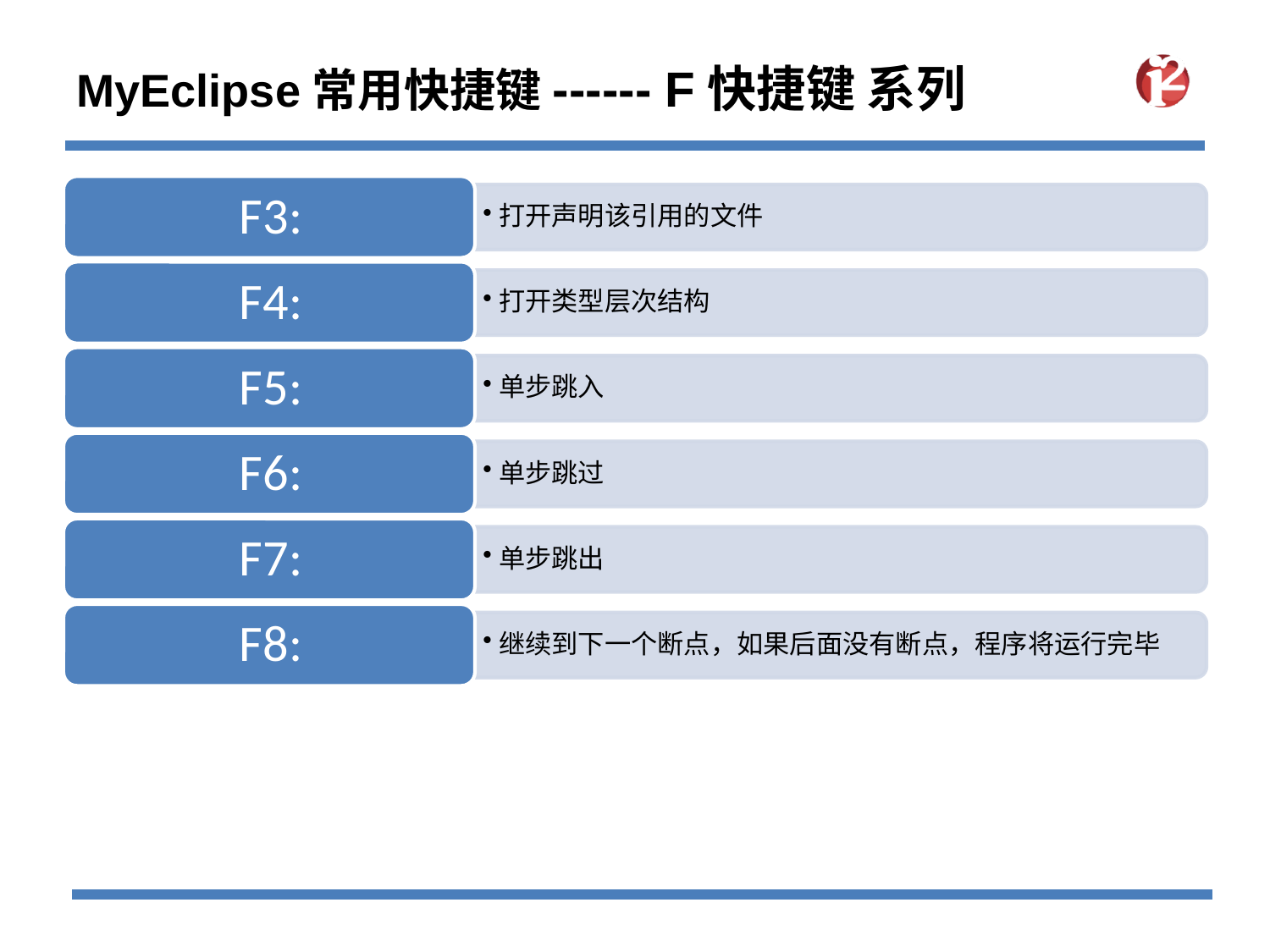

# MyEclipse常用快捷键------ F快捷键 系列
打开声明该引用的文件
F3:
打开类型层次结构
F4:
单步跳入
F5:
单步跳过
F6:
单步跳出
F7:
继续到下一个断点，如果后面没有断点，程序将运行完毕
F8: